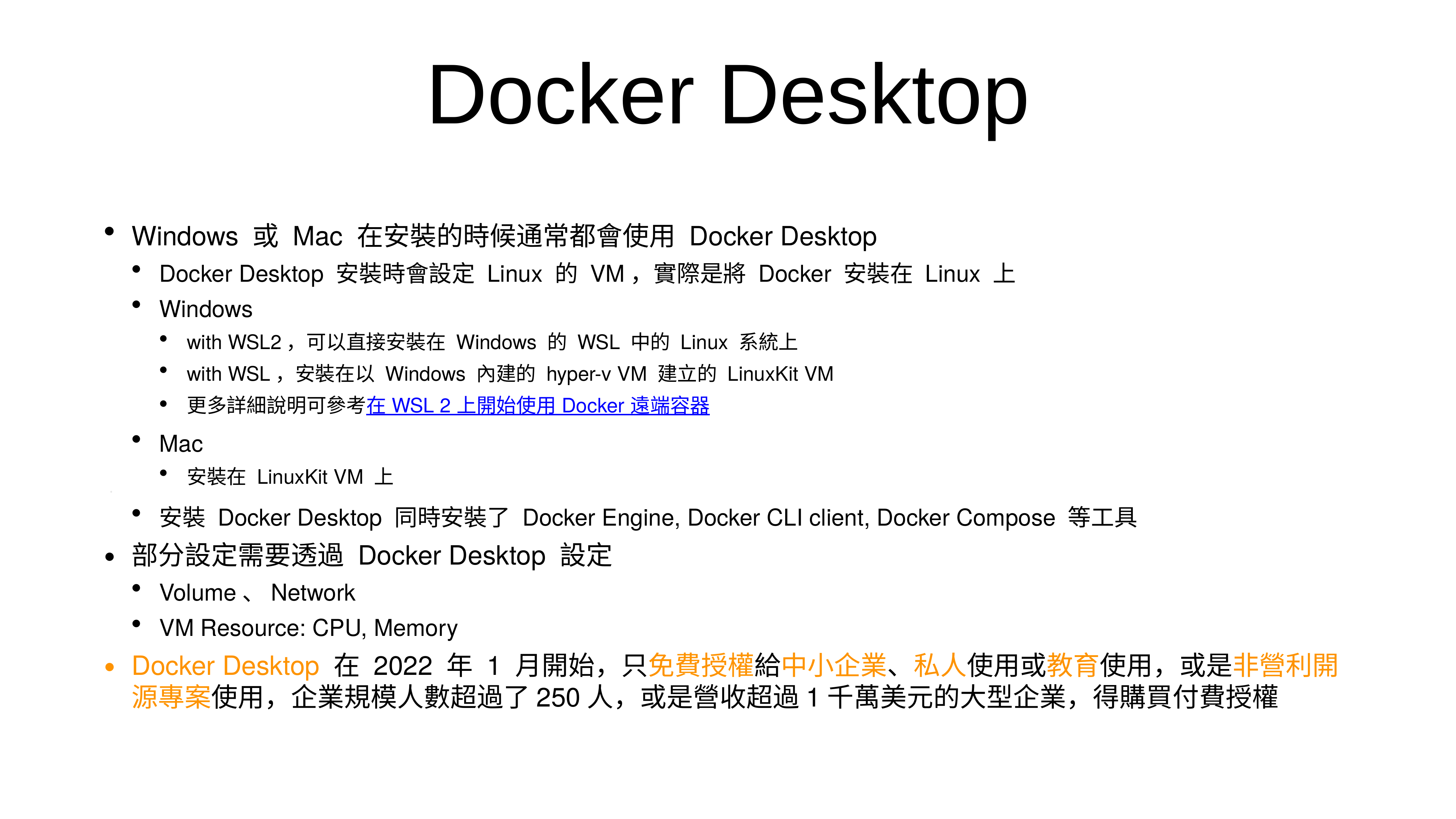

# Docker Desktop
Windows 或 Mac 在安裝的時候通常都會使用 Docker Desktop
Docker Desktop 安裝時會設定 Linux 的 VM，實際是將 Docker 安裝在 Linux 上
Windows
with WSL2，可以直接安裝在 Windows 的 WSL 中的 Linux 系統上
with WSL，安裝在以 Windows 內建的 hyper-v VM 建立的 LinuxKit VM
更多詳細說明可參考在 WSL 2 上開始使用 Docker 遠端容器
Mac
安裝在 LinuxKit VM 上

安裝 Docker Desktop 同時安裝了 Docker Engine, Docker CLI client, Docker Compose 等工具
部分設定需要透過 Docker Desktop 設定
Volume、Network
VM Resource: CPU, Memory
Docker Desktop 在 2022 年 1 月開始，只免費授權給中小企業、私人使用或教育使用，或是非營利開源專案使用，企業規模人數超過了250人，或是營收超過1千萬美元的大型企業，得購買付費授權